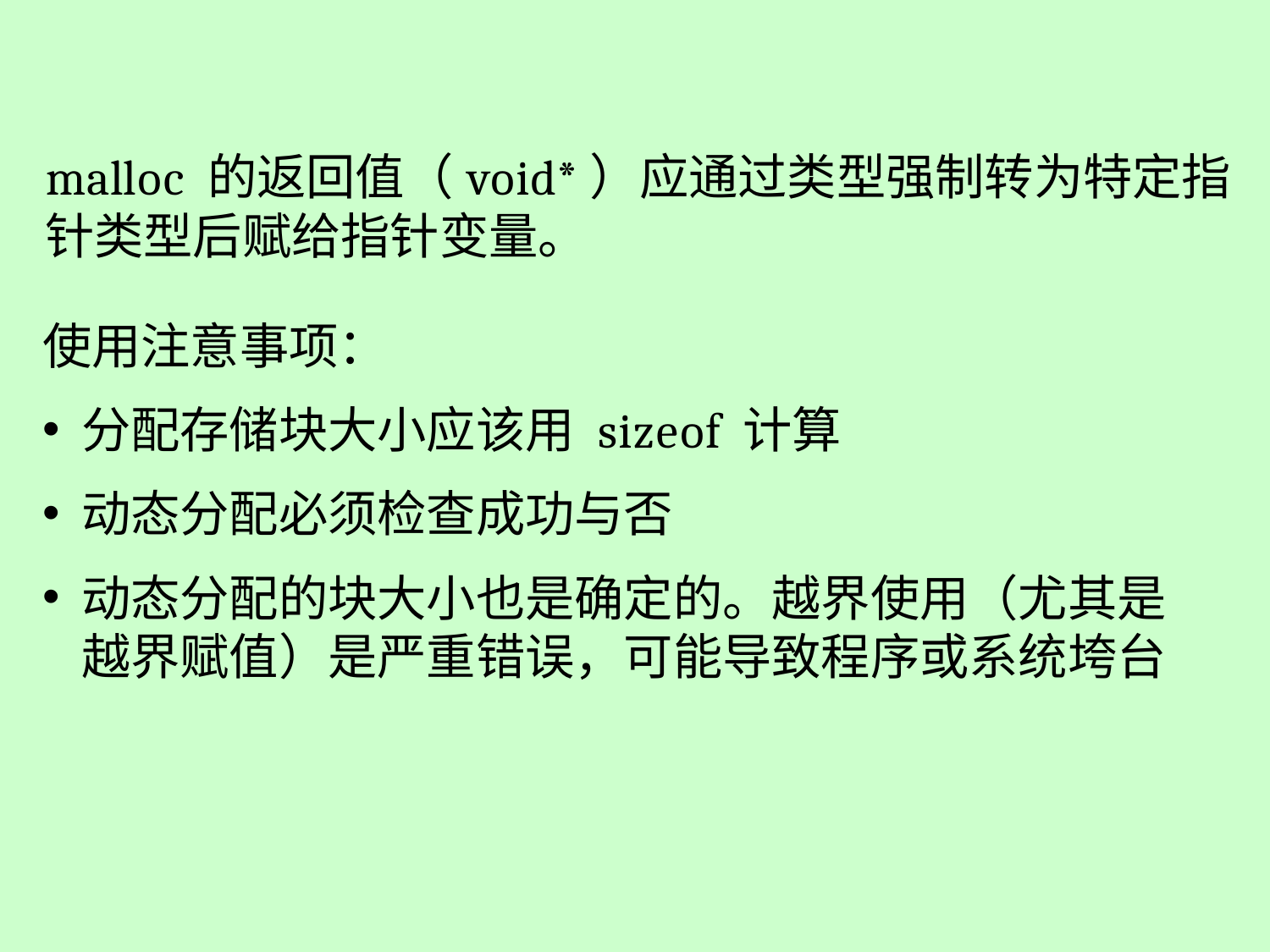

malloc 的返回值（void*）应通过类型强制转为特定指针类型后赋给指针变量。
使用注意事项：
分配存储块大小应该用 sizeof 计算
动态分配必须检查成功与否
动态分配的块大小也是确定的。越界使用（尤其是越界赋值）是严重错误，可能导致程序或系统垮台